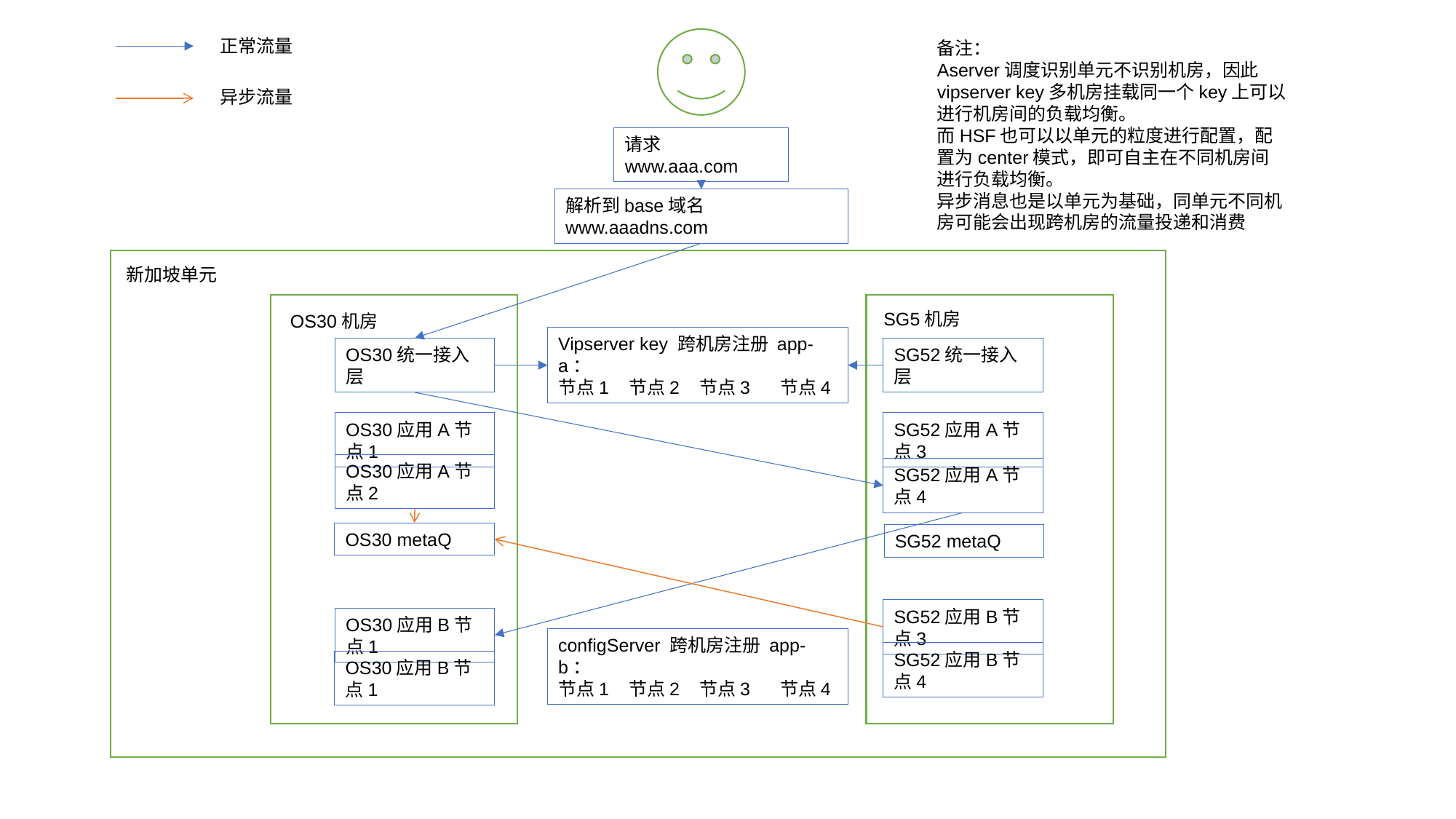

正常流量

备注：
Aserver调度识别单元不识别机房，因此vipserver key多机房挂载同一个key上可以进行机房间的负载均衡。
而HSF也可以以单元的粒度进行配置，配置为center模式，即可自主在不同机房间进行负载均衡。
异步消息也是以单元为基础，同单元不同机房可能会出现跨机房的流量投递和消费
异步流量
请求www.aaa.com
解析到base域名www.aaadns.com

新加坡单元

SG5机房
OS30机房
Vipserver key 跨机房注册 app-a：
节点1   节点2   节点3     节点4
OS30统一接入层
SG52统一接入层
SG52应用A节点3
OS30应用A节点1
OS30应用A节点2
SG52应用A节点4
OS30 metaQ
SG52 metaQ
SG52应用B节点3
OS30应用B节点1
configServer 跨机房注册 app-b：
节点1   节点2   节点3     节点4
SG52应用B节点4
OS30应用B节点1